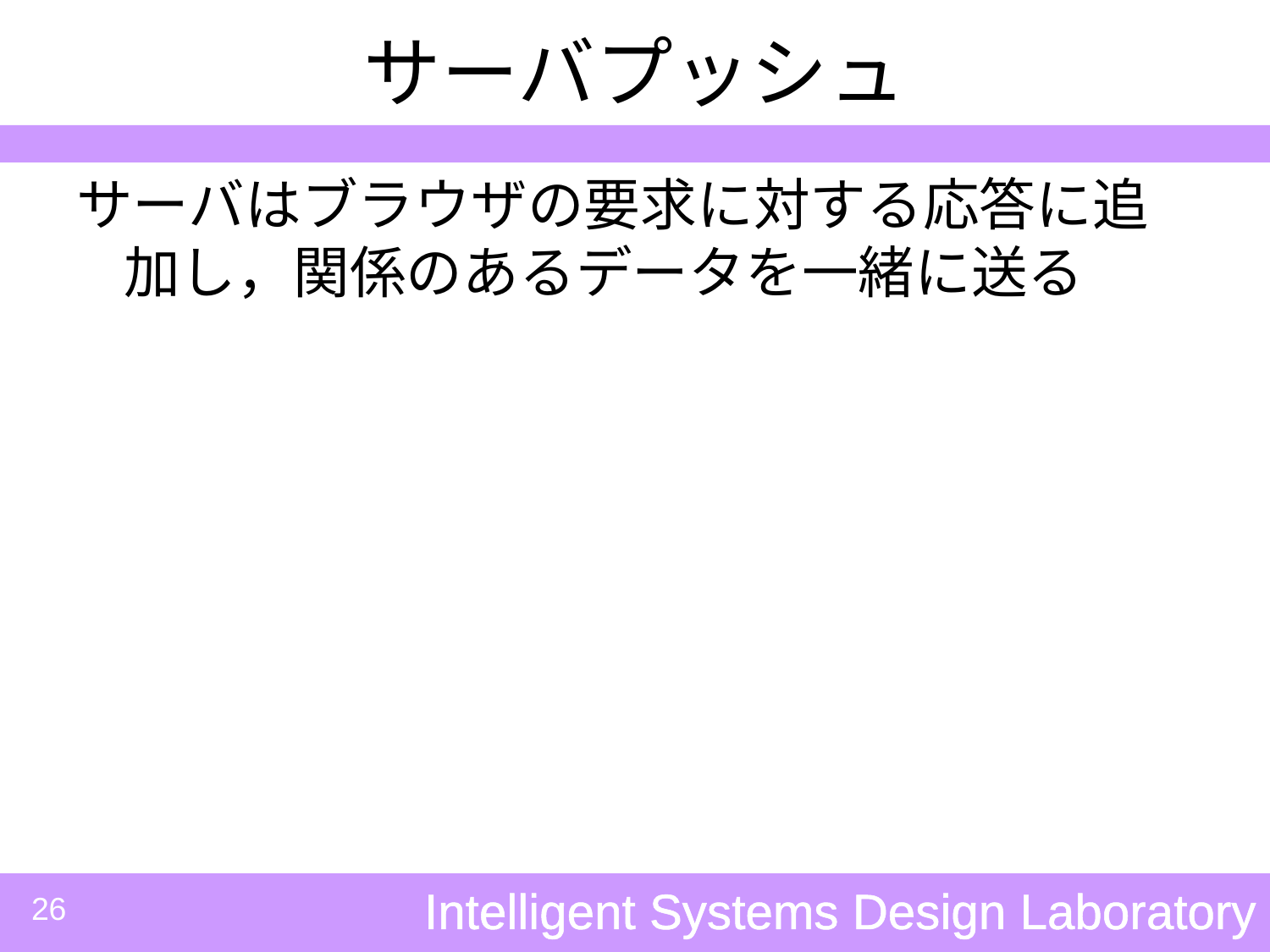

# サーバプッシュ
サーバはブラウザの要求に対する応答に追加し，関係のあるデータを一緒に送る